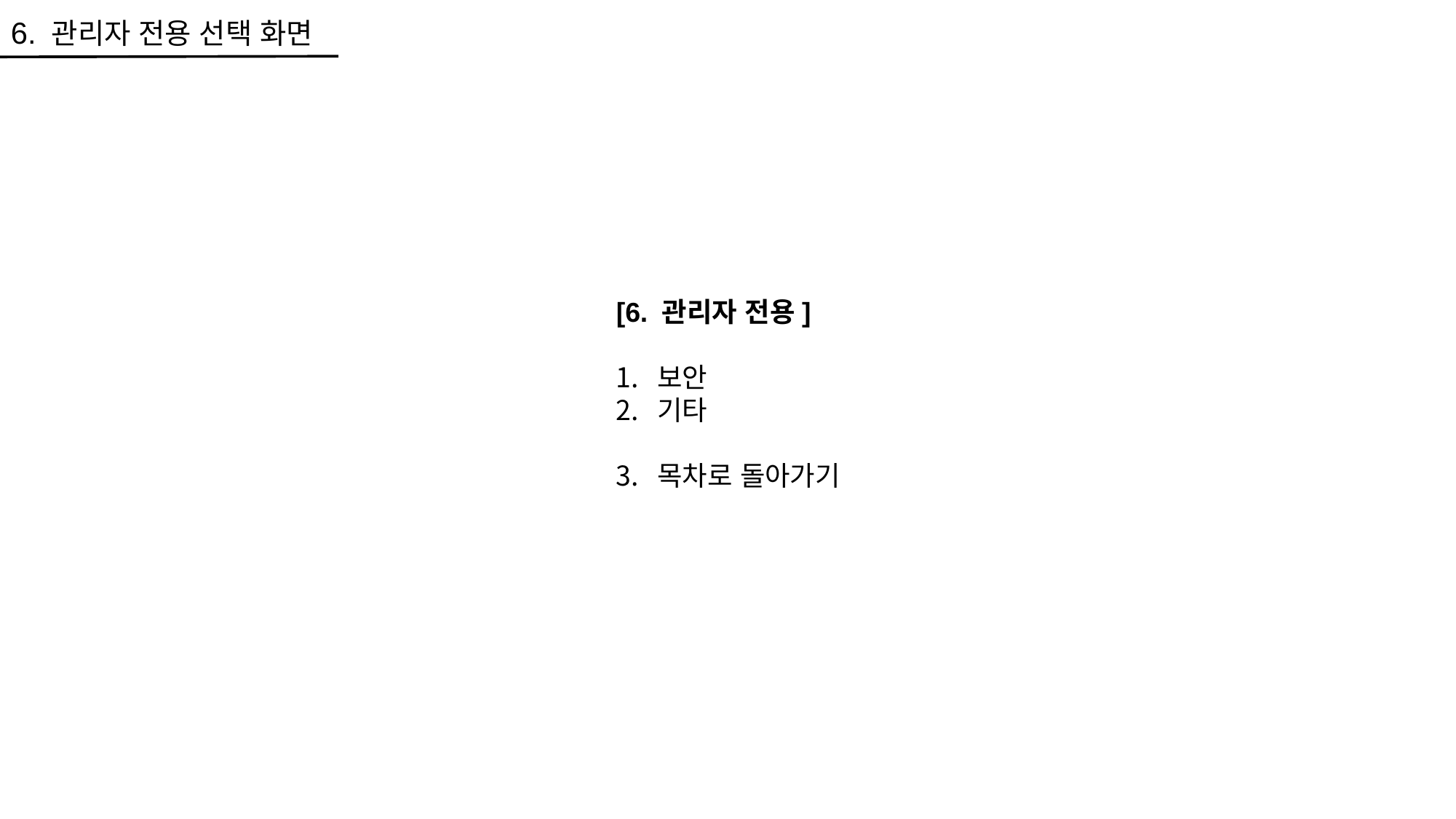

6. 관리자 전용 선택 화면

[6. 관리자 전용]

보안
기타

목차로 돌아가기